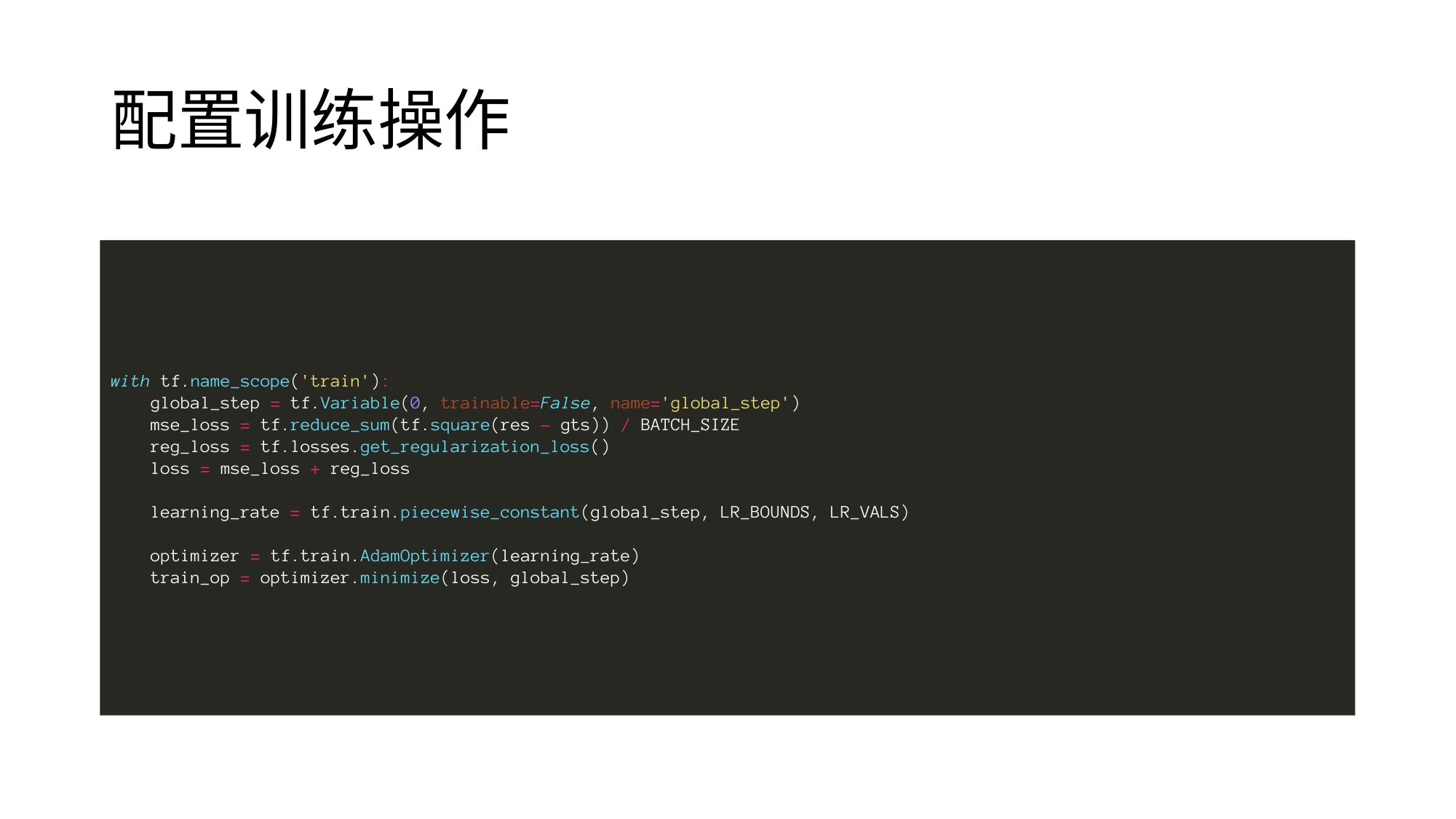

# 配置训练操作
with tf.name_scope('train'):
    global_step = tf.Variable(0, trainable=False, name='global_step')
    mse_loss = tf.reduce_sum(tf.square(res - gts)) / BATCH_SIZE
    reg_loss = tf.losses.get_regularization_loss()
    loss = mse_loss + reg_loss
    learning_rate = tf.train.piecewise_constant(global_step, LR_BOUNDS, LR_VALS)
    optimizer = tf.train.AdamOptimizer(learning_rate)
    train_op = optimizer.minimize(loss, global_step)